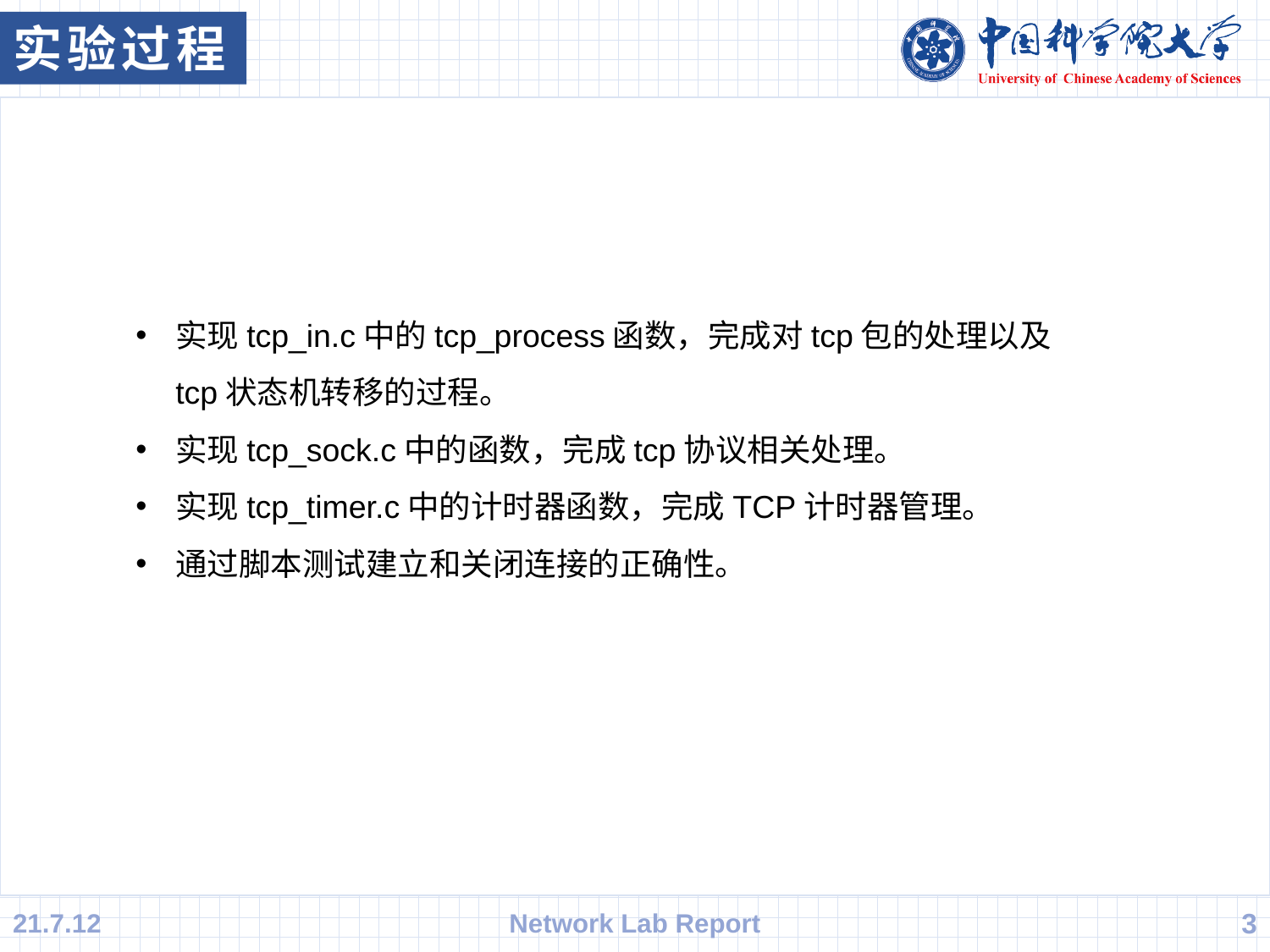

实验过程
实现tcp_in.c中的tcp_process函数，完成对tcp包的处理以及tcp状态机转移的过程。
实现tcp_sock.c中的函数，完成tcp协议相关处理。
实现tcp_timer.c中的计时器函数，完成TCP计时器管理。
通过脚本测试建立和关闭连接的正确性。
21.7.12
Network Lab Report
3